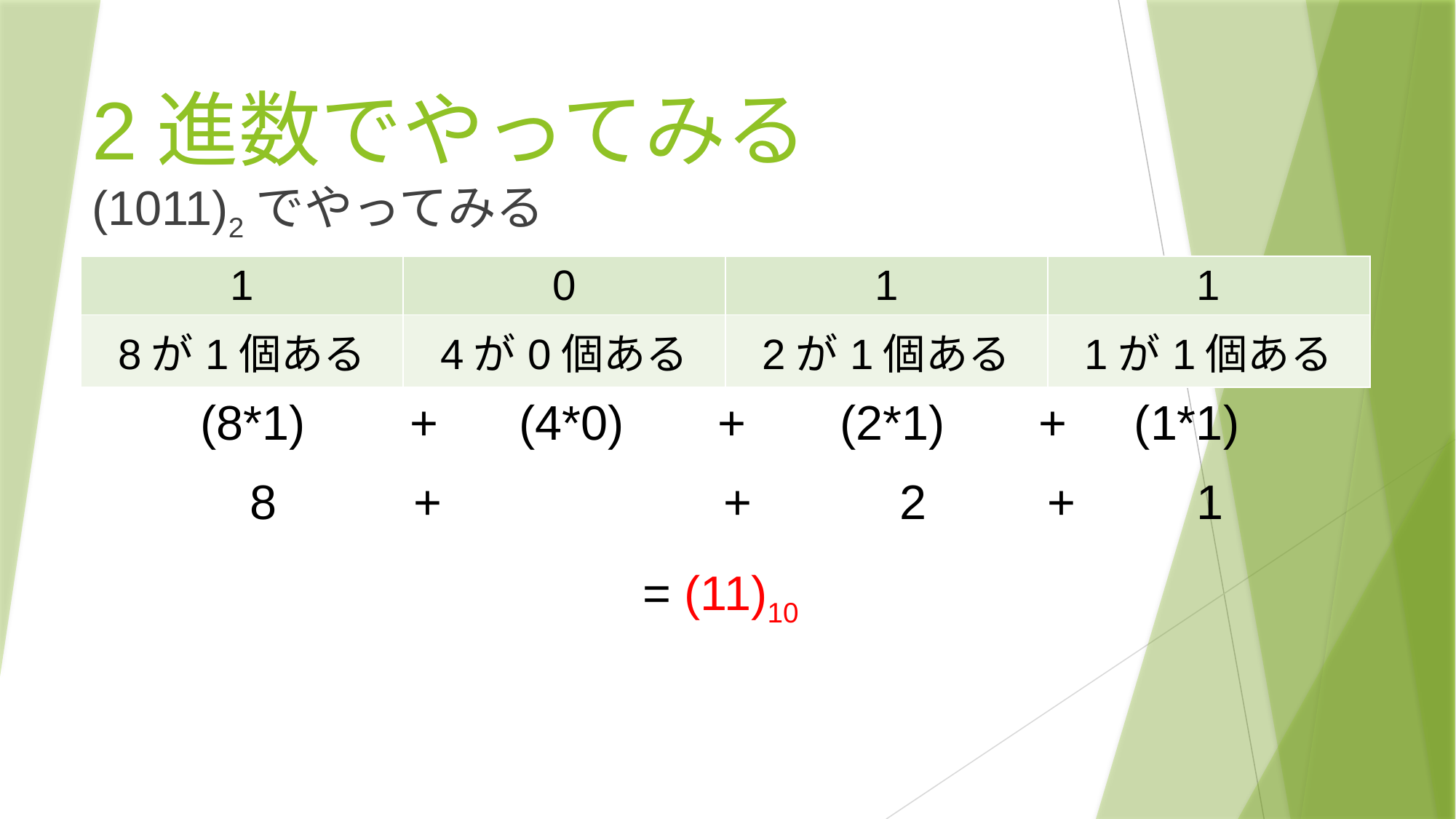

# 2進数でやってみる
(1011)2でやってみる

| 1 | 0 | 1 | 1 |
| --- | --- | --- | --- |
| 8が1個ある | 4が0個ある | 2が1個ある | 1が1個ある |
(8*1)　   +      (4*0)       +       (2*1)       +     (1*1)
8　      +                     +           2         +         1
= (11)10